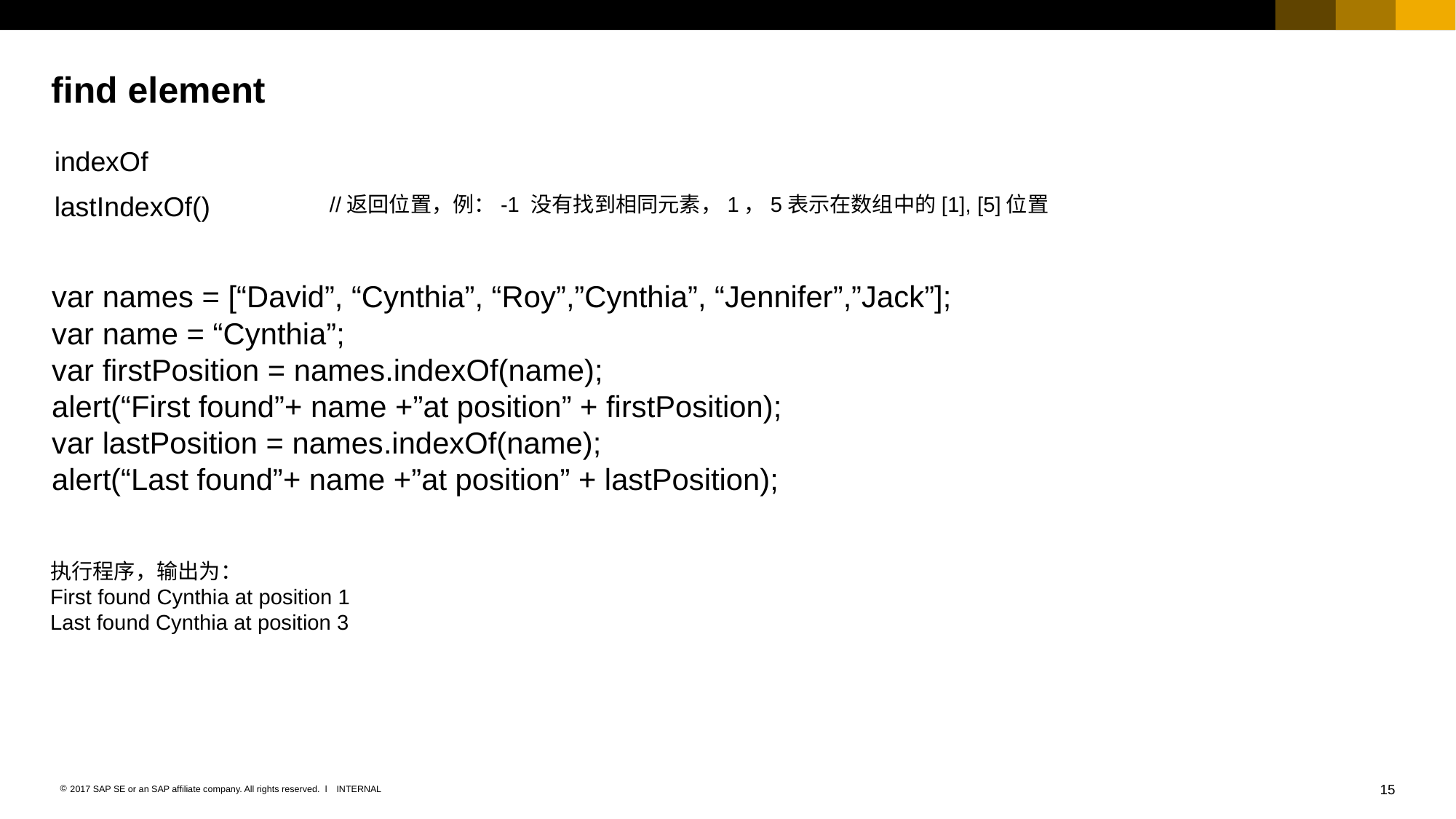

# find element
indexOf
//返回位置，例：-1 没有找到相同元素，1，5表示在数组中的[1], [5]位置
lastIndexOf()
var names = [“David”, “Cynthia”, “Roy”,”Cynthia”, “Jennifer”,”Jack”];
var name = “Cynthia”;
var firstPosition = names.indexOf(name);
alert(“First found”+ name +”at position” + firstPosition);
var lastPosition = names.indexOf(name);
alert(“Last found”+ name +”at position” + lastPosition);
执行程序，输出为：
First found Cynthia at position 1
Last found Cynthia at position 3
15